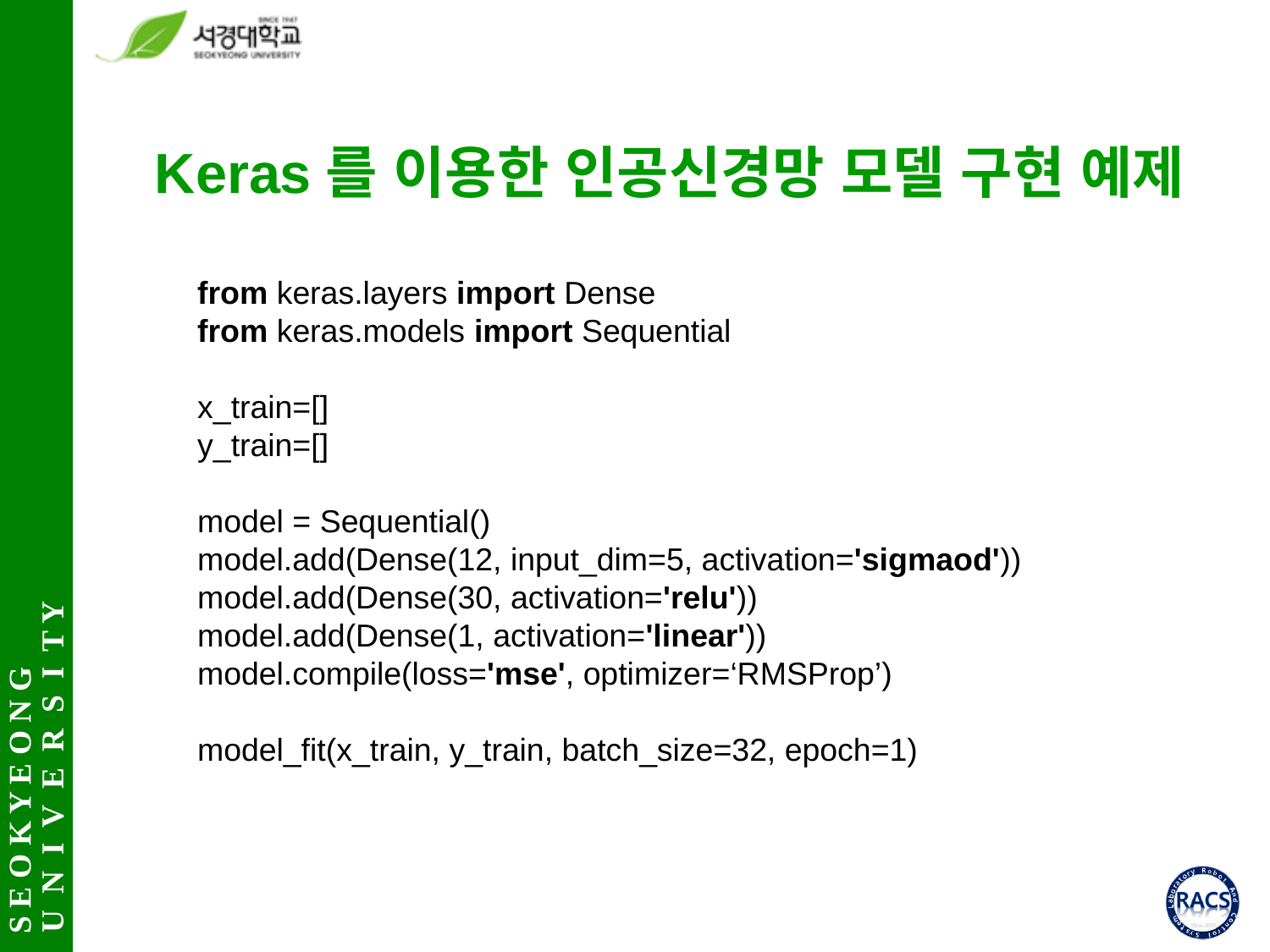

# Keras를 이용한 인공신경망 모델 구현 예제
from keras.layers import Dense
from keras.models import Sequential

x_train=[]
y_train=[]

model = Sequential()
model.add(Dense(12, input_dim=5, activation='sigmaod'))
model.add(Dense(30, activation='relu'))
model.add(Dense(1, activation='linear'))
model.compile(loss='mse', optimizer=‘RMSProp’)

model_fit(x_train, y_train, batch_size=32, epoch=1)